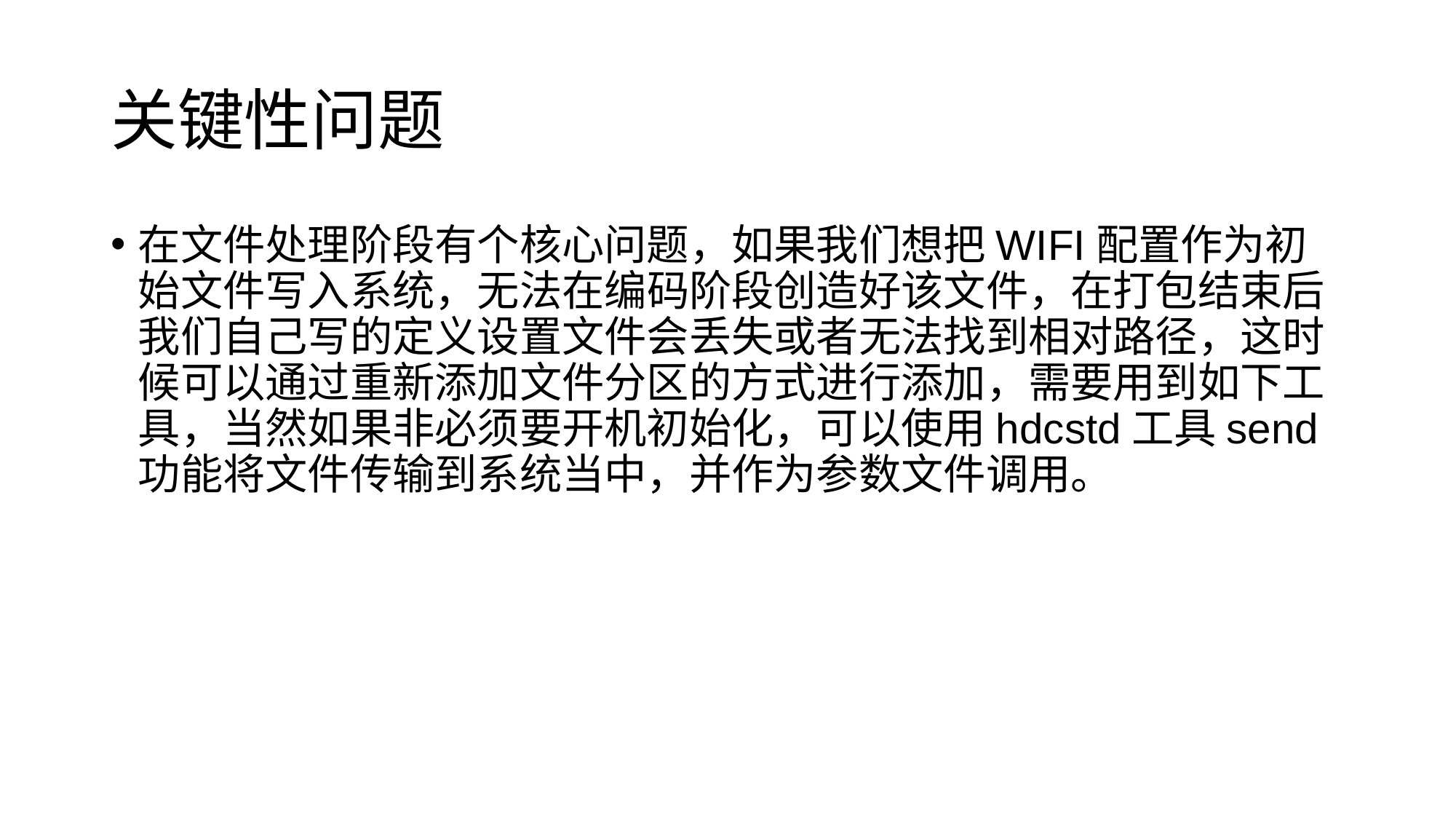

# 关键性问题
在文件处理阶段有个核心问题，如果我们想把WIFI配置作为初始文件写入系统，无法在编码阶段创造好该文件，在打包结束后我们自己写的定义设置文件会丢失或者无法找到相对路径，这时候可以通过重新添加文件分区的方式进行添加，需要用到如下工具，当然如果非必须要开机初始化，可以使用hdcstd工具send功能将文件传输到系统当中，并作为参数文件调用。